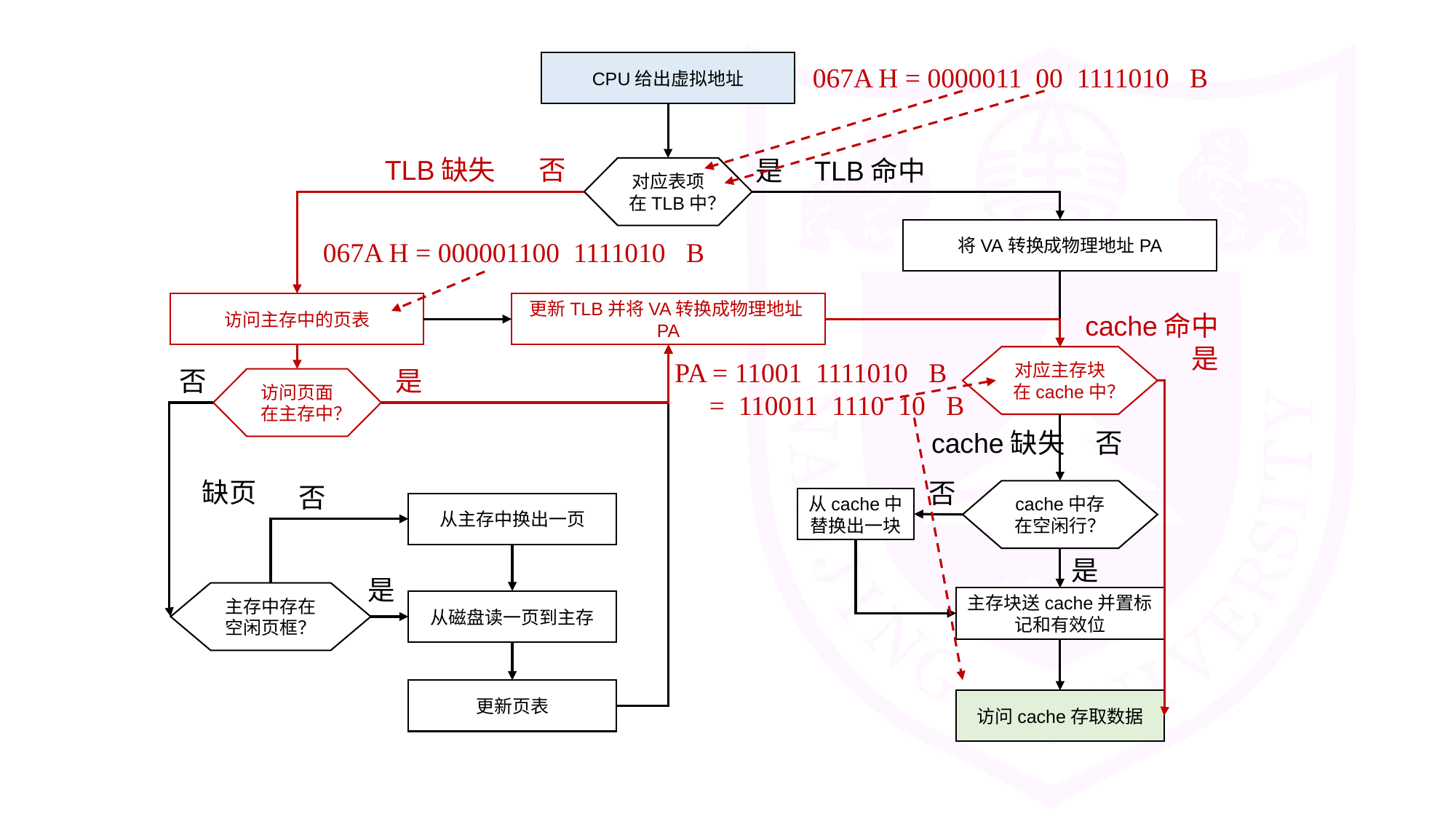

CPU给出虚拟地址
067A H = 0000011  00  1111010   B
TLB缺失       否
是    TLB命中
对应表项在TLB中？
将VA转换成物理地址PA
067A H = 000001100  1111010   B
访问主存中的页表
更新TLB并将VA转换成物理地址PA
cache命中
是
对应主存块在cache中？
PA = 11001  1111010   B
     =  110011  1110  10   B
否
是
访问页面在主存中？
cache缺失     否
缺页
否
否
cache中存在空闲行？
从cache中替换出一块
从主存中换出一页
是
是
主存中存在空闲页框？
主存块送cache并置标记和有效位
从磁盘读一页到主存
更新页表
访问cache存取数据